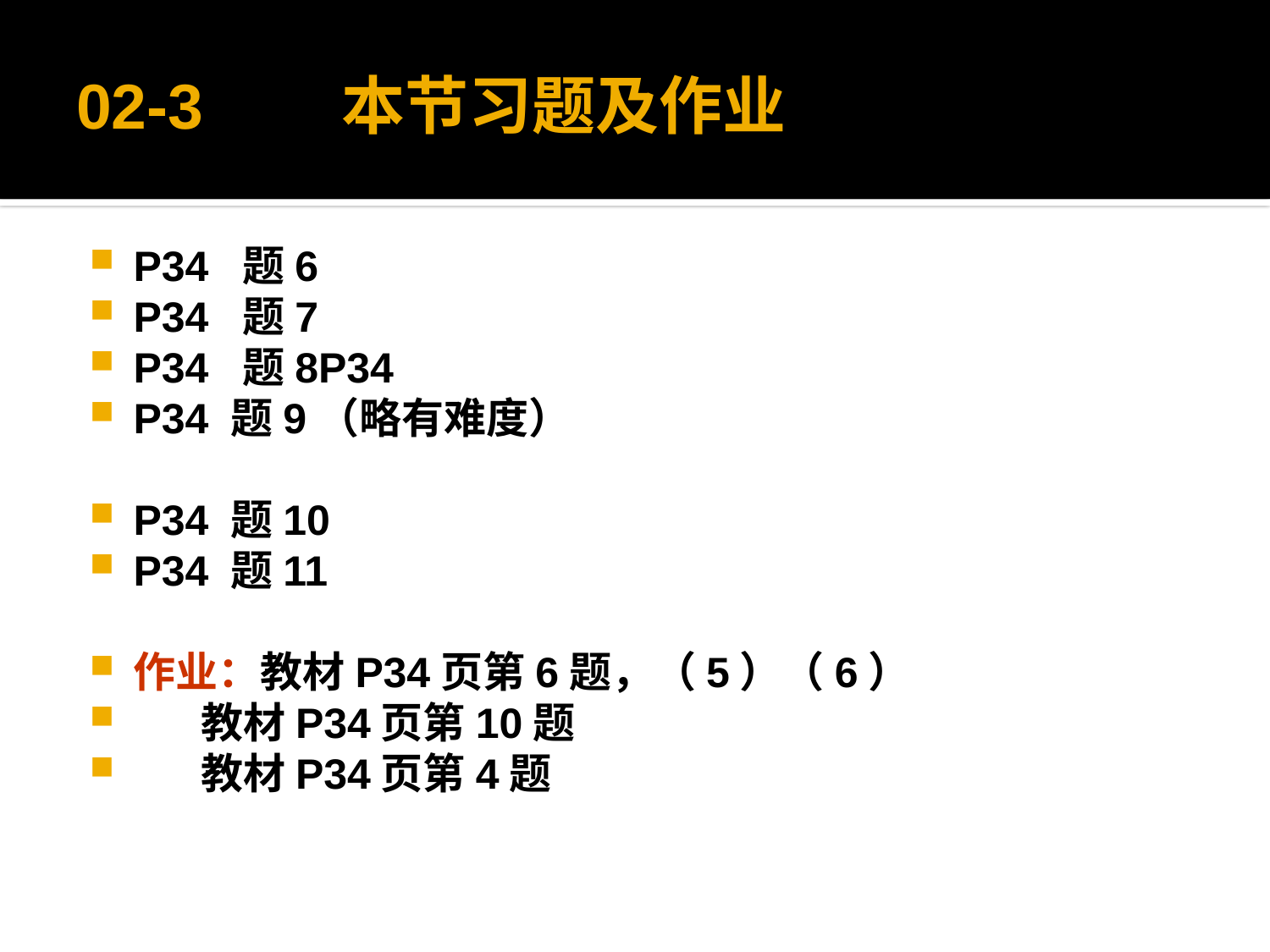

# 02-3       本节习题及作业
P34  题6
P34  题7
P34  题8P34
P34 题9（略有难度）

P34 题10
P34 题11

作业：教材P34页第6题，（5）（6）
      教材P34页第10题
      教材P34页第4题